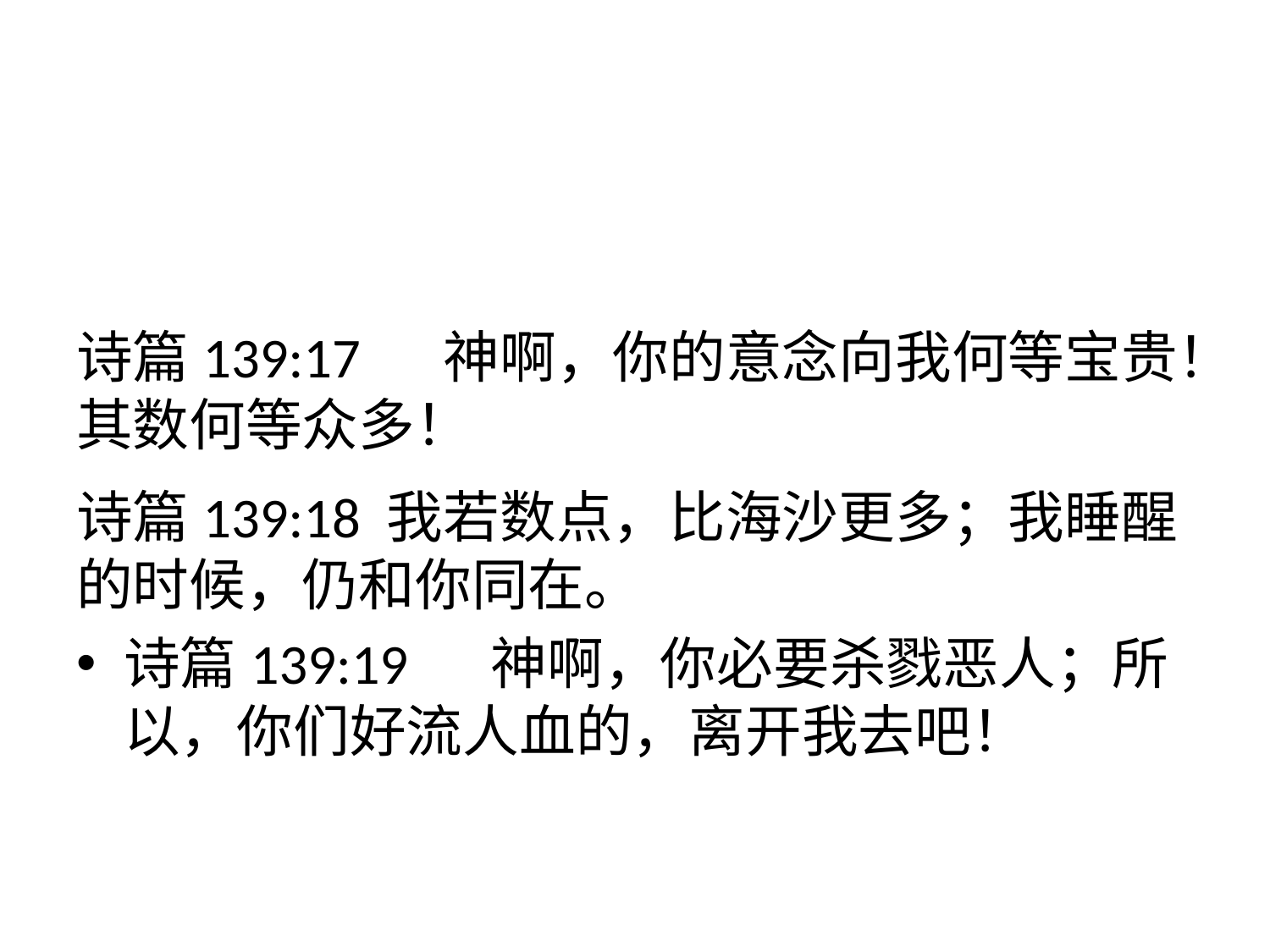

#

诗篇139:17 　神啊，你的意念向我何等宝贵！其数何等众多！
诗篇139:18 我若数点，比海沙更多；我睡醒的时候，仍和你同在。
诗篇139:19 　神啊，你必要杀戮恶人；所以，你们好流人血的，离开我去吧！